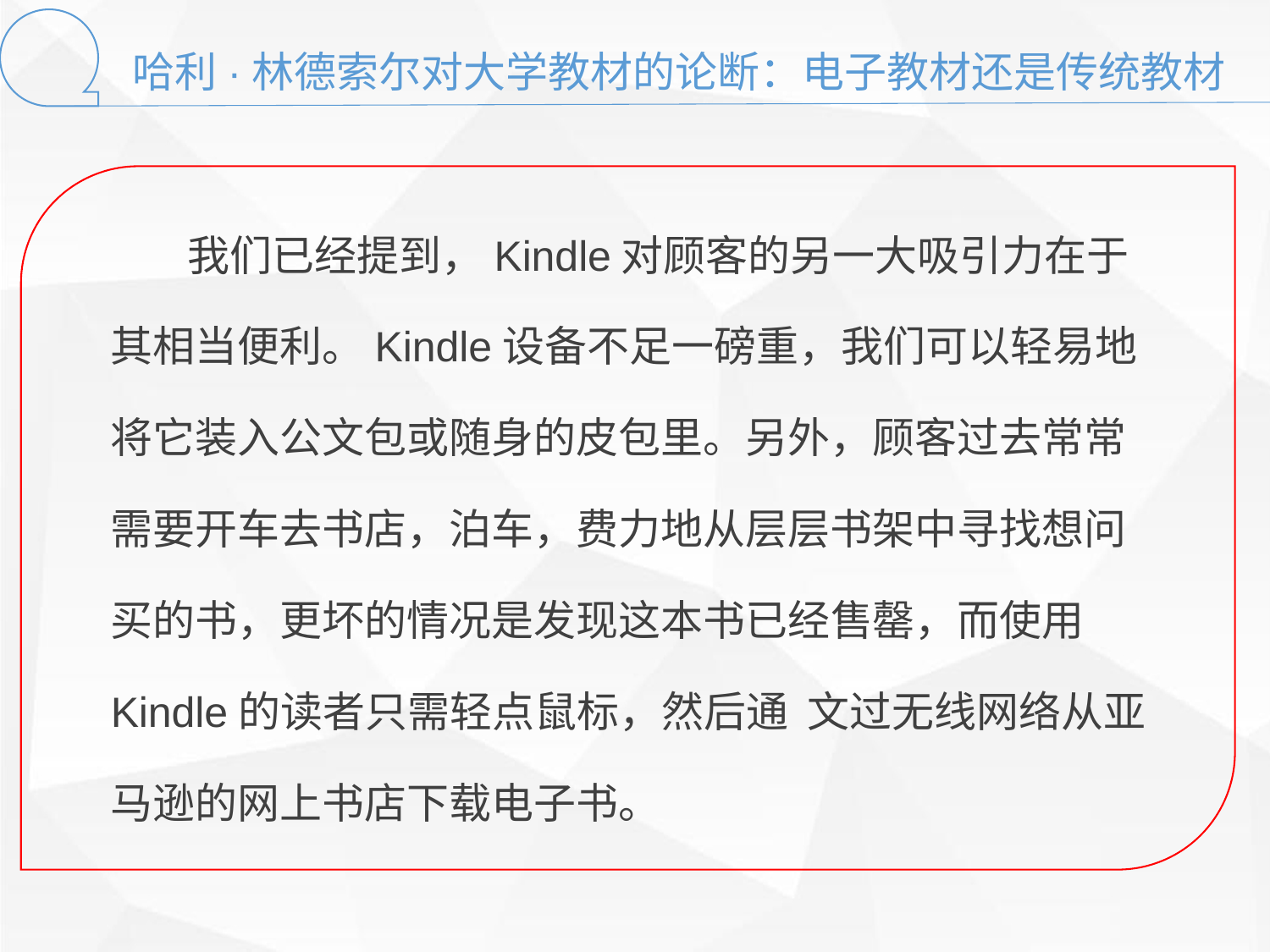

哈利·林德索尔对大学教材的论断：电子教材还是传统教材

       我们已经提到，Kindle对顾客的另一大吸引力在于其相当便利。Kindle设备不足一磅重，我们可以轻易地将它装入公文包或随身的皮包里。另外，顾客过去常常需要开车去书店，泊车，费力地从层层书架中寻找想问买的书，更坏的情况是发现这本书已经售罄，而使用Kindle的读者只需轻点鼠标，然后通  文过无线网络从亚马逊的网上书店下载电子书。